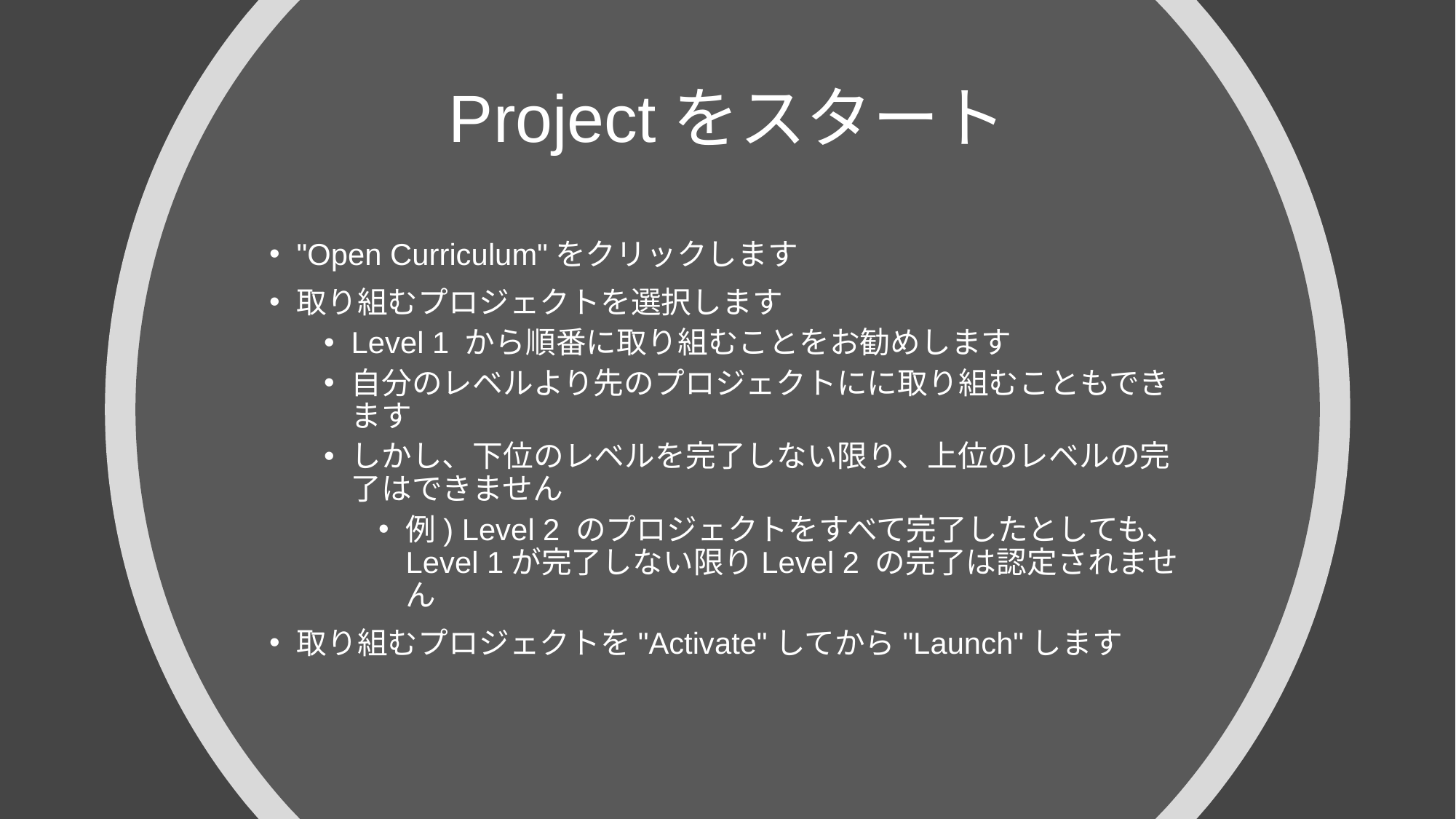

# Projectをスタート
"Open Curriculum"をクリックします
取り組むプロジェクトを選択します
Level 1 から順番に取り組むことをお勧めします
自分のレベルより先のプロジェクトにに取り組むこともできます
しかし、下位のレベルを完了しない限り、上位のレベルの完了はできません
例) Level 2 のプロジェクトをすべて完了したとしても、Level 1が完了しない限りLevel 2 の完了は認定されません
取り組むプロジェクトを"Activate"してから"Launch"します